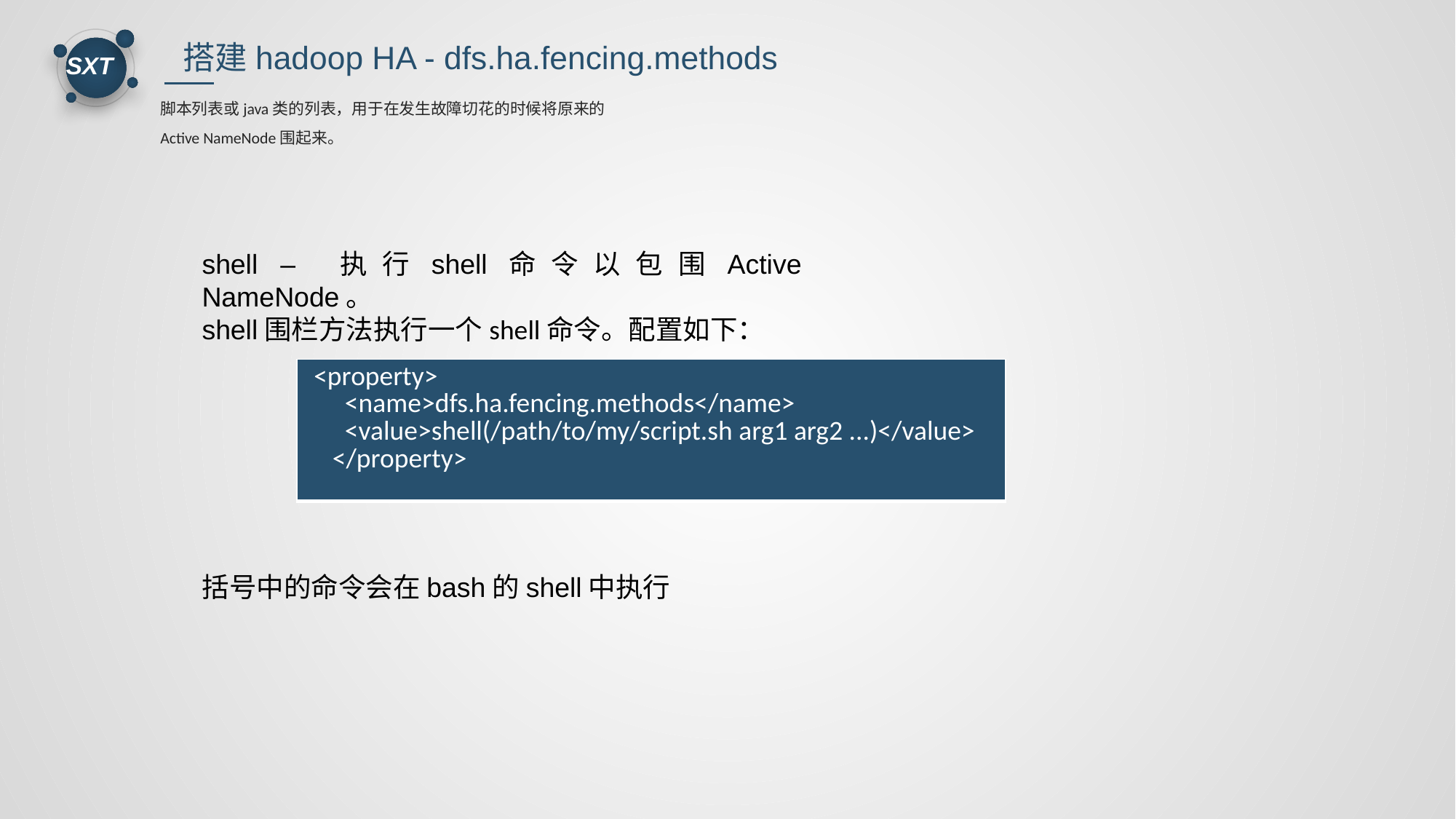

搭建hadoop HA - dfs.ha.fencing.methods
脚本列表或java类的列表，用于在发生故障切花的时候将原来的Active NameNode围起来。
shell – 执行shell命令以包围Active NameNode。
shell围栏方法执行一个shell命令。配置如下：
| <property> <name>dfs.ha.fencing.methods</name> <value>shell(/path/to/my/script.sh arg1 arg2 ...)</value> </property> |
| --- |
括号中的命令会在bash的shell中执行